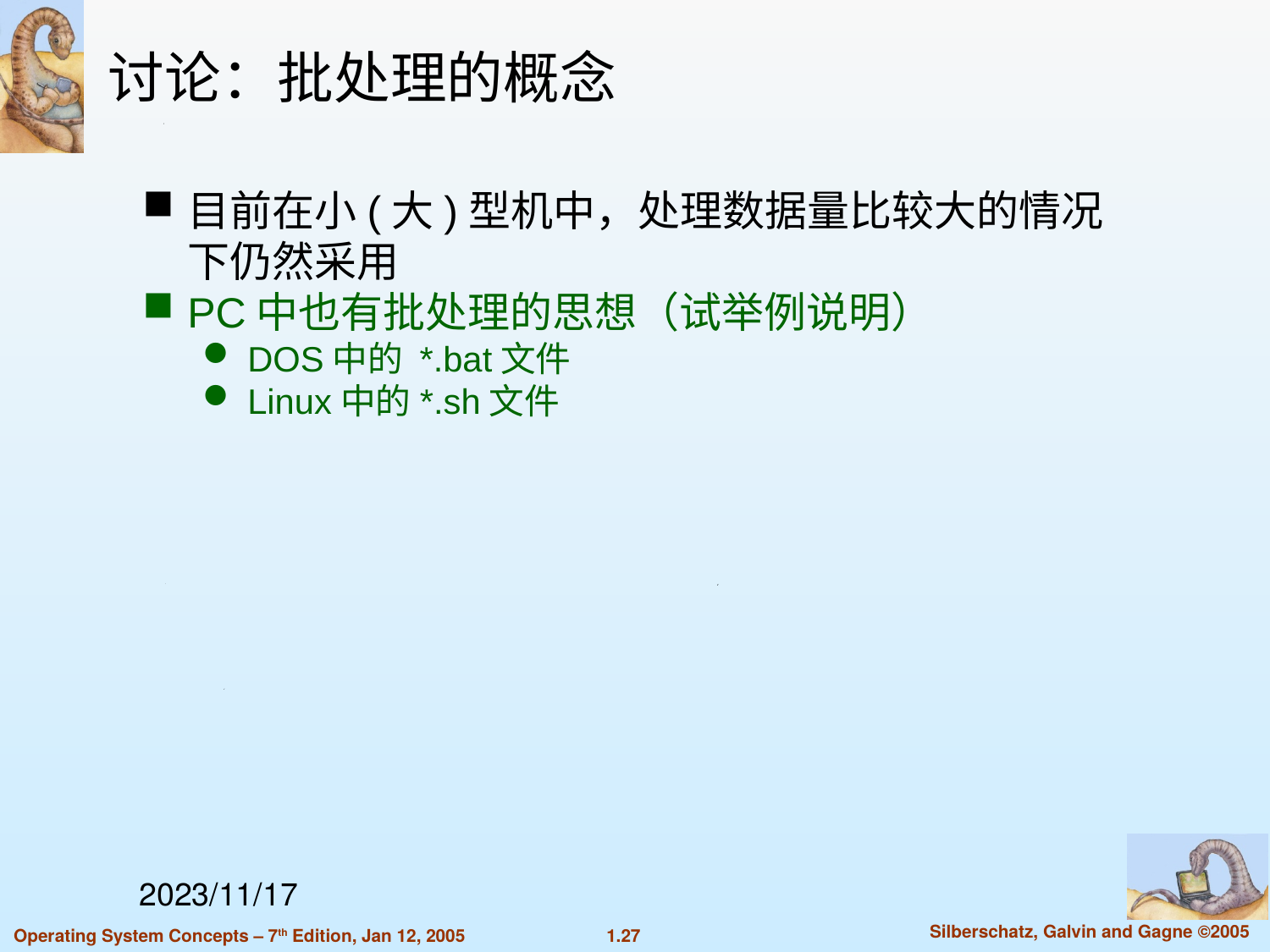

讨论：批处理的概念
目前在小(大)型机中，处理数据量比较大的情况下仍然采用
PC中也有批处理的思想（试举例说明）
DOS中的 *.bat文件
Linux中的*.sh文件

2023/11/17